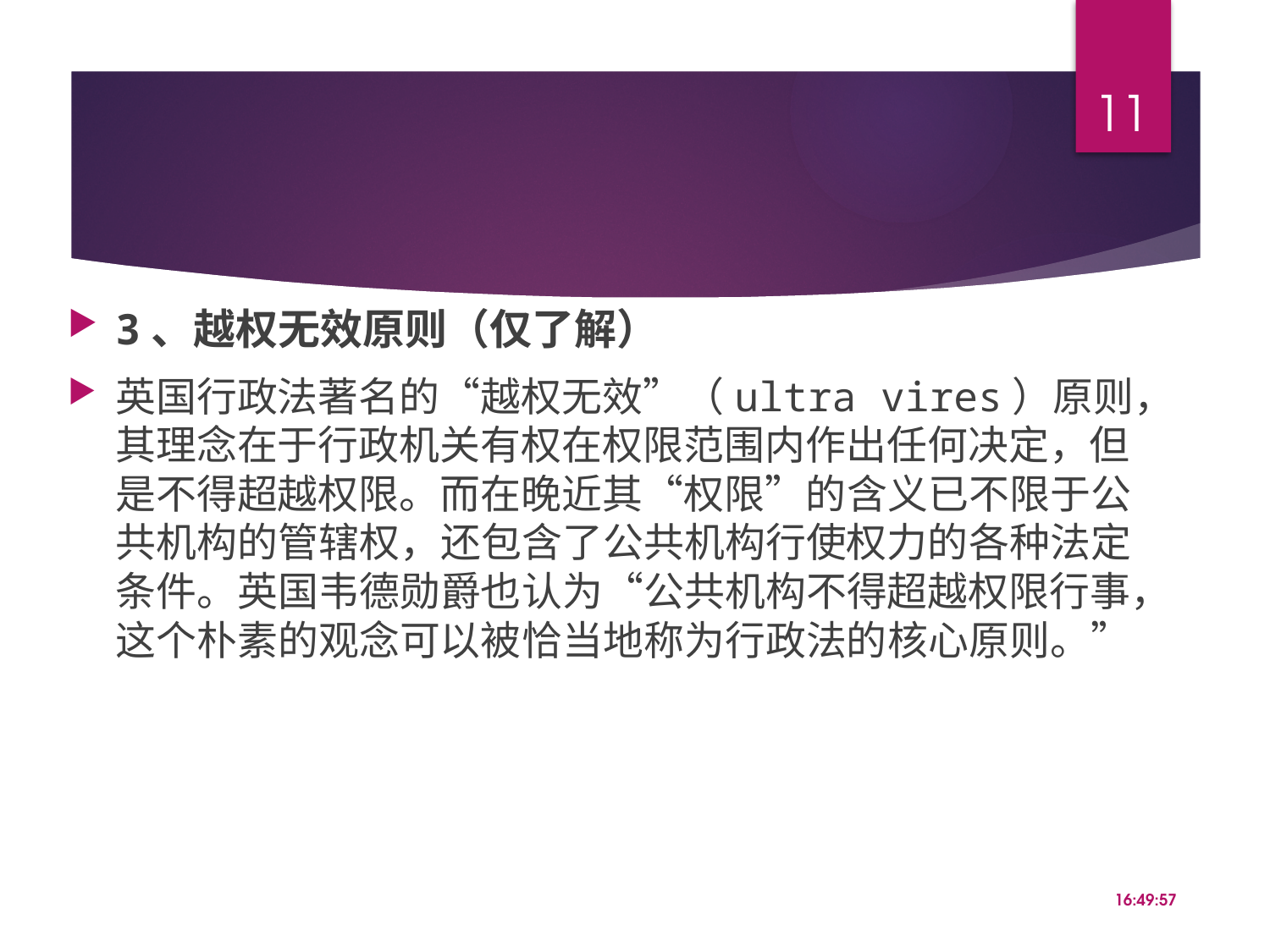

11
#
3、越权无效原则（仅了解）
英国行政法著名的“越权无效”（ultra vires）原则，其理念在于行政机关有权在权限范围内作出任何决定，但是不得超越权限。而在晚近其“权限”的含义已不限于公共机构的管辖权，还包含了公共机构行使权力的各种法定条件。英国韦德勋爵也认为“公共机构不得超越权限行事，这个朴素的观念可以被恰当地称为行政法的核心原则。”
16:49:57